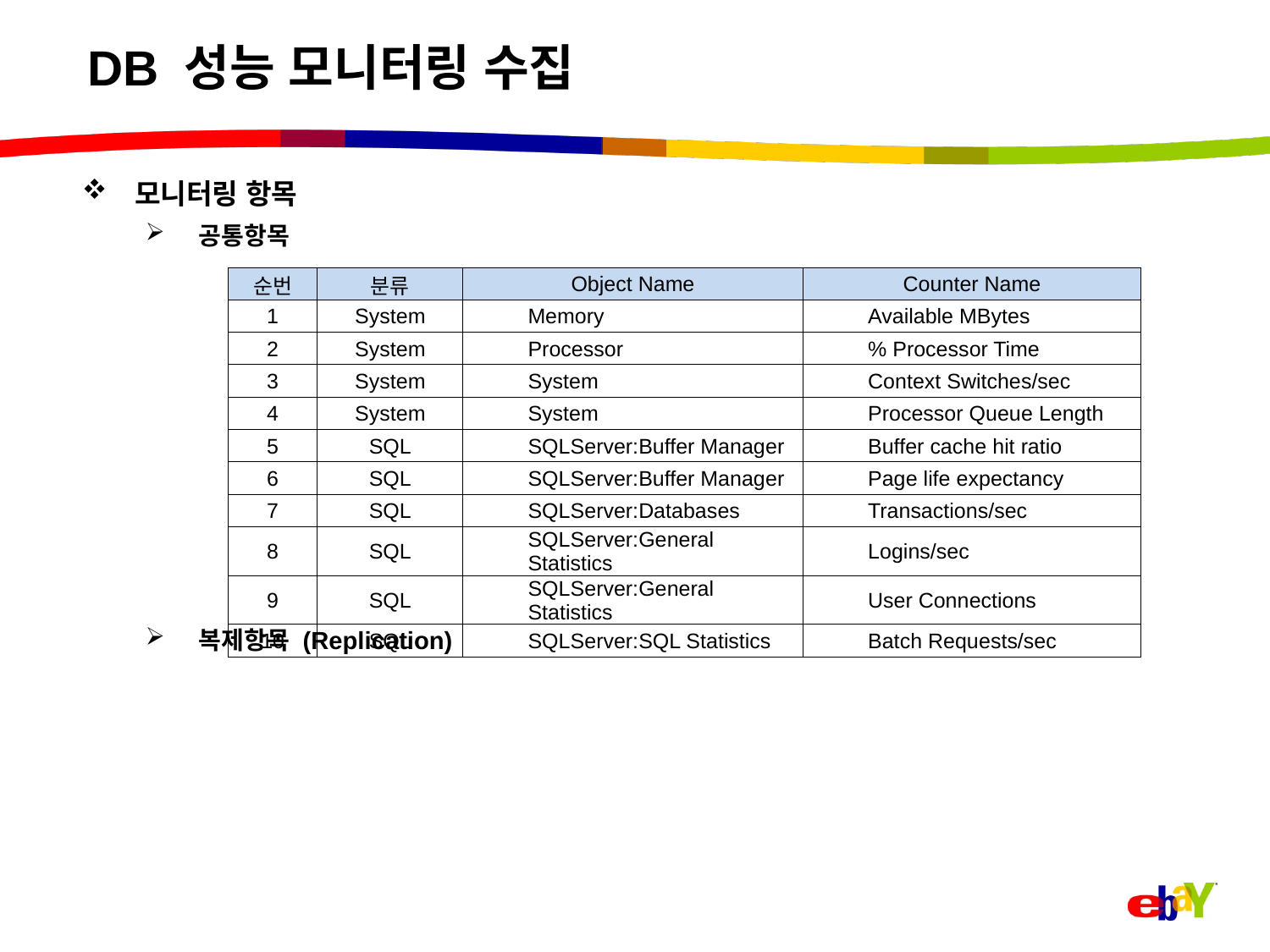

# DB 성능 모니터링 수집
모니터링 항목
공통항목

복제항목 (Replication)
| 순번 | 분류 | Object Name | Counter Name |
| --- | --- | --- | --- |
| 1 | System | Memory | Available MBytes |
| 2 | System | Processor | % Processor Time |
| 3 | System | System | Context Switches/sec |
| 4 | System | System | Processor Queue Length |
| 5 | SQL | SQLServer:Buffer Manager | Buffer cache hit ratio |
| 6 | SQL | SQLServer:Buffer Manager | Page life expectancy |
| 7 | SQL | SQLServer:Databases | Transactions/sec |
| 8 | SQL | SQLServer:General Statistics | Logins/sec |
| 9 | SQL | SQLServer:General Statistics | User Connections |
| 10 | SQL | SQLServer:SQL Statistics | Batch Requests/sec |